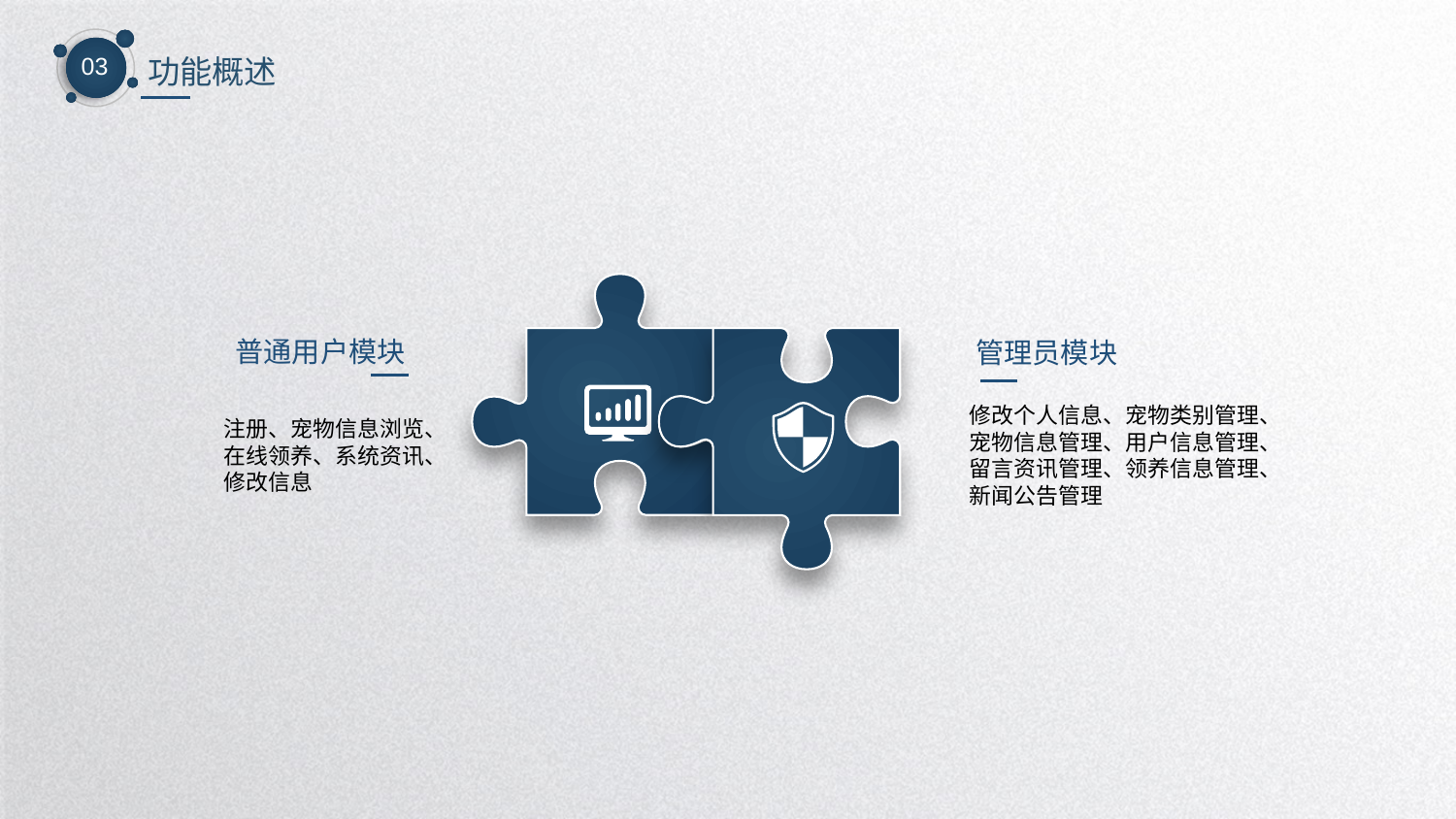

功能概述
03

普通用户模块

管理员模块
修改个人信息、宠物类别管理、宠物信息管理、用户信息管理、留言资讯管理、领养信息管理、新闻公告管理
注册、宠物信息浏览、在线领养、系统资讯、修改信息